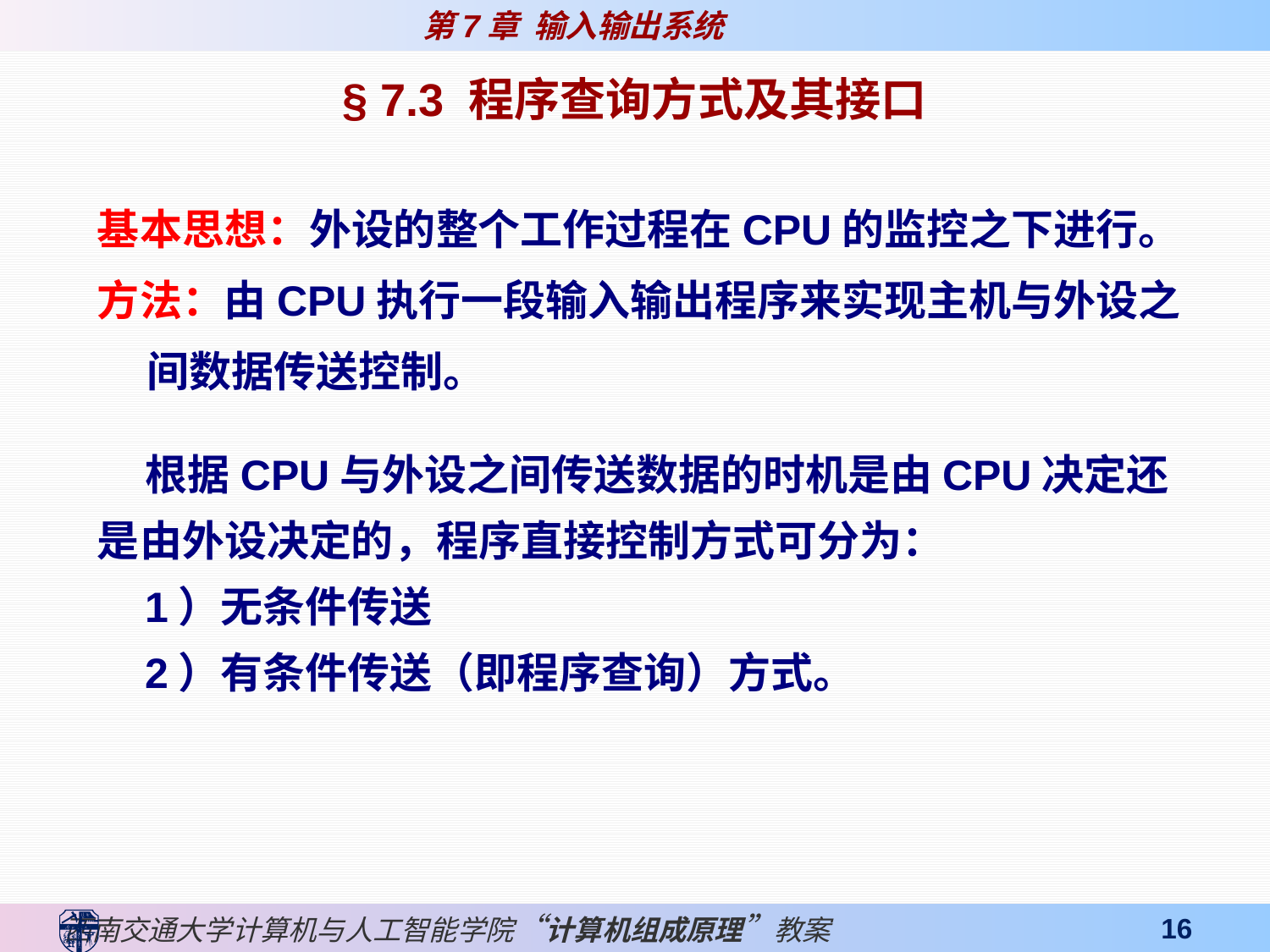

§ 7.3 程序查询方式及其接口
基本思想：外设的整个工作过程在CPU的监控之下进行。
方法：由CPU执行一段输入输出程序来实现主机与外设之间数据传送控制。
    根据CPU与外设之间传送数据的时机是由CPU决定还是由外设决定的，程序直接控制方式可分为：
    1）无条件传送
    2）有条件传送（即程序查询）方式。